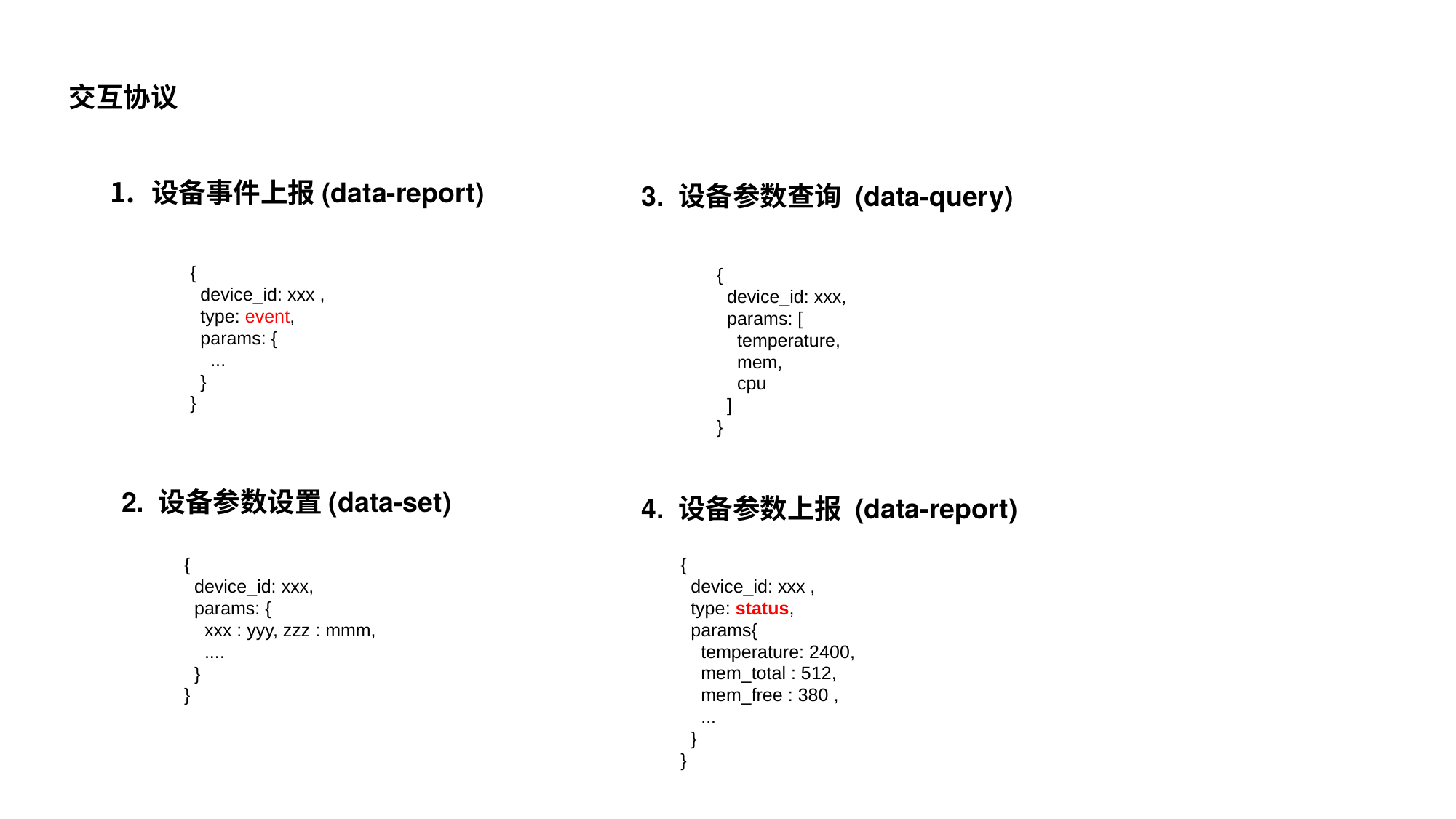

交互协议
设备事件上报(data-report)
3. 设备参数查询 (data-query)
{
  device_id: xxx ,
  type: event,
  params: {
    ...
  }
}
{
  device_id: xxx,
  params: [
    temperature,
    mem,
    cpu
  ]
}
 2. 设备参数设置(data-set)
4. 设备参数上报 (data-report)
{
  device_id: xxx,
  params: {
    xxx : yyy, zzz : mmm,
    ....
  }
}
{
  device_id: xxx ,
  type: status,
  params{
    temperature: 2400,
    mem_total : 512,
    mem_free : 380 ,
    ...
  }
}